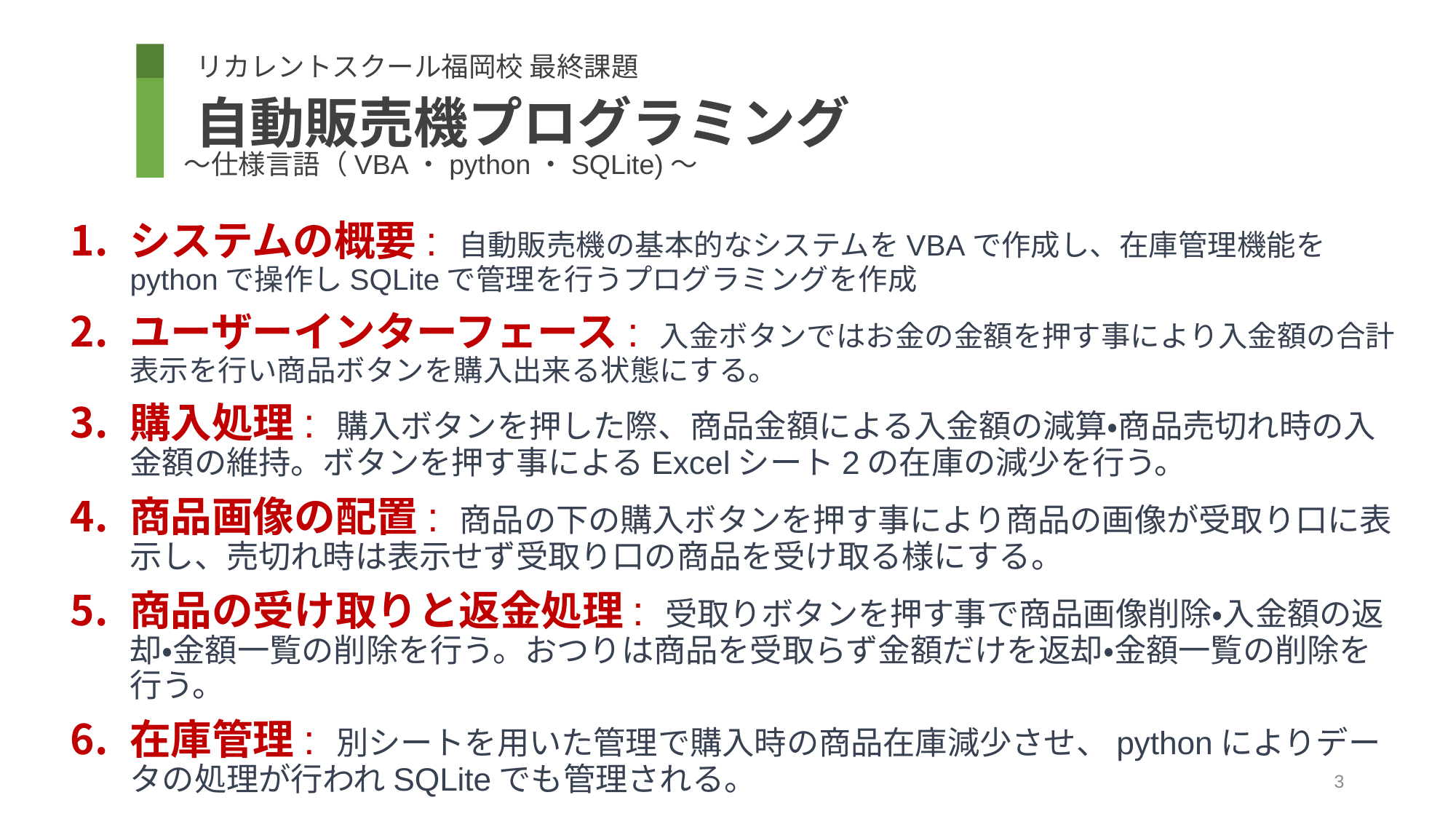

リカレントスクール福岡校 最終課題

自動販売機プログラミング
〜仕様言語（VBA・python・SQLite)〜
システムの概要: 自動販売機の基本的なシステムをVBAで作成し、在庫管理機能をpythonで操作しSQLiteで管理を行うプログラミングを作成
ユーザーインターフェース: 入金ボタンではお金の金額を押す事により入金額の合計表示を行い商品ボタンを購入出来る状態にする。
購入処理: 購入ボタンを押した際、商品金額による入金額の減算・商品売切れ時の入金額の維持。ボタンを押す事によるExcelシート2の在庫の減少を行う。
商品画像の配置: 商品の下の購入ボタンを押す事により商品の画像が受取り口に表示し、売切れ時は表示せず受取り口の商品を受け取る様にする。
商品の受け取りと返金処理: 受取りボタンを押す事で商品画像削除・入金額の返却・金額一覧の削除を行う。おつりは商品を受取らず金額だけを返却・金額一覧の削除を行う。
在庫管理: 別シートを用いた管理で購入時の商品在庫減少させ、pythonによりデータの処理が行われSQLiteでも管理される。
3